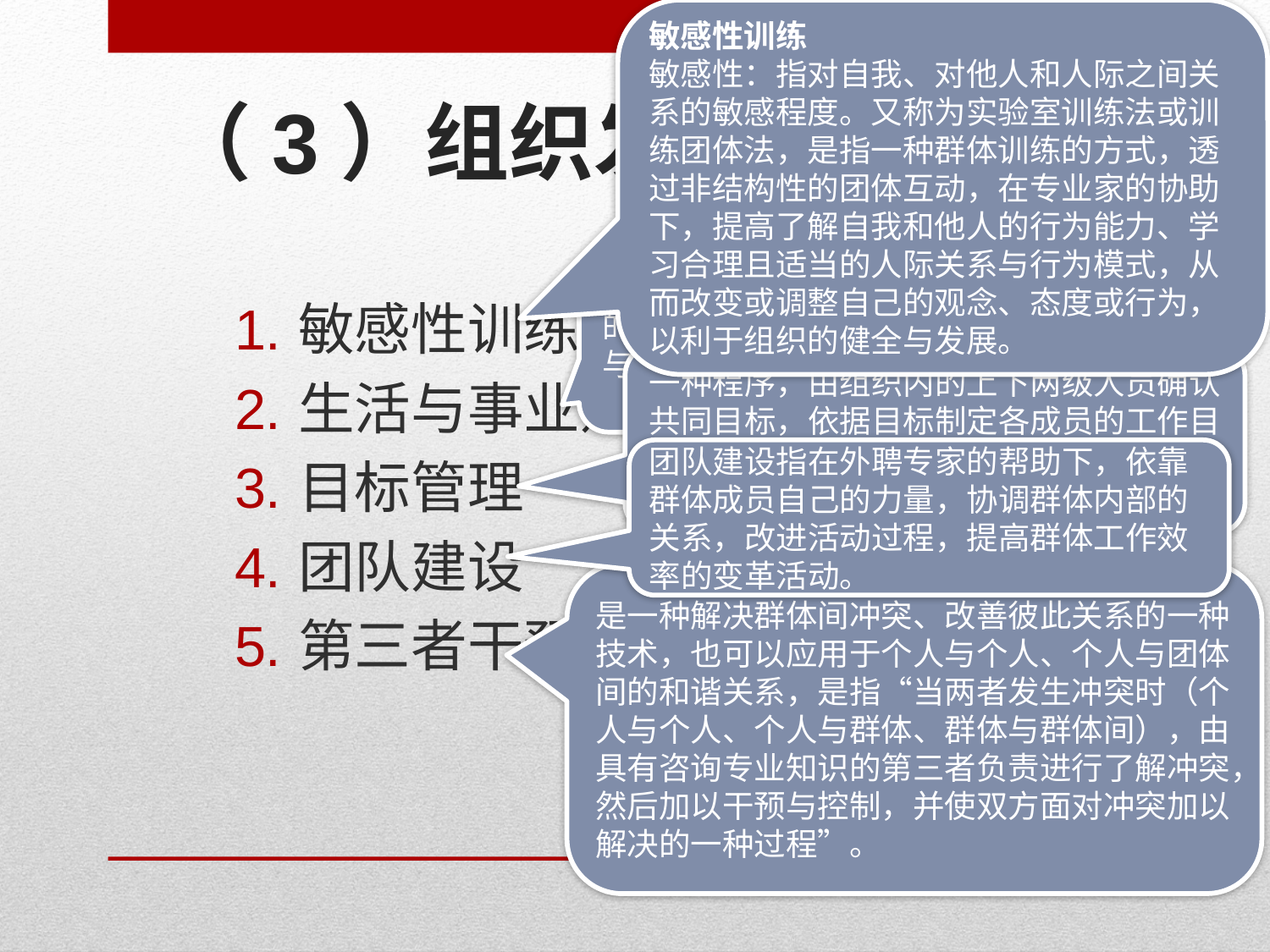

敏感性训练
敏感性：指对自我、对他人和人际之间关系的敏感程度。又称为实验室训练法或训练团体法，是指一种群体训练的方式，透过非结构性的团体互动，在专业家的协助下，提高了解自我和他人的行为能力、学习合理且适当的人际关系与行为模式，从而改变或调整自己的观念、态度或行为，以利于组织的健全与发展。
# （3）组织发展的技术
敏感性训练
生活与事业规划法
目标管理
团队建设
第三者干预技术
是采用个人与组织共同努力的方法，组织中的成员使其个人理想的生活目标及事业计划与组织的策略性目标相结合，以增进个人及组织的工作效能。
一种程序，由组织内的上下两级人员确认共同目标，依据目标制定各成员的工作目标和主要职责，并依设定的目标作为业务指导原则与评价各成员实际成果的标准”。
团队建设指在外聘专家的帮助下，依靠群体成员自己的力量，协调群体内部的关系，改进活动过程，提高群体工作效率的变革活动。
是一种解决群体间冲突、改善彼此关系的一种技术，也可以应用于个人与个人、个人与团体间的和谐关系，是指“当两者发生冲突时（个人与个人、个人与群体、群体与群体间），由具有咨询专业知识的第三者负责进行了解冲突，然后加以干预与控制，并使双方面对冲突加以解决的一种过程”。